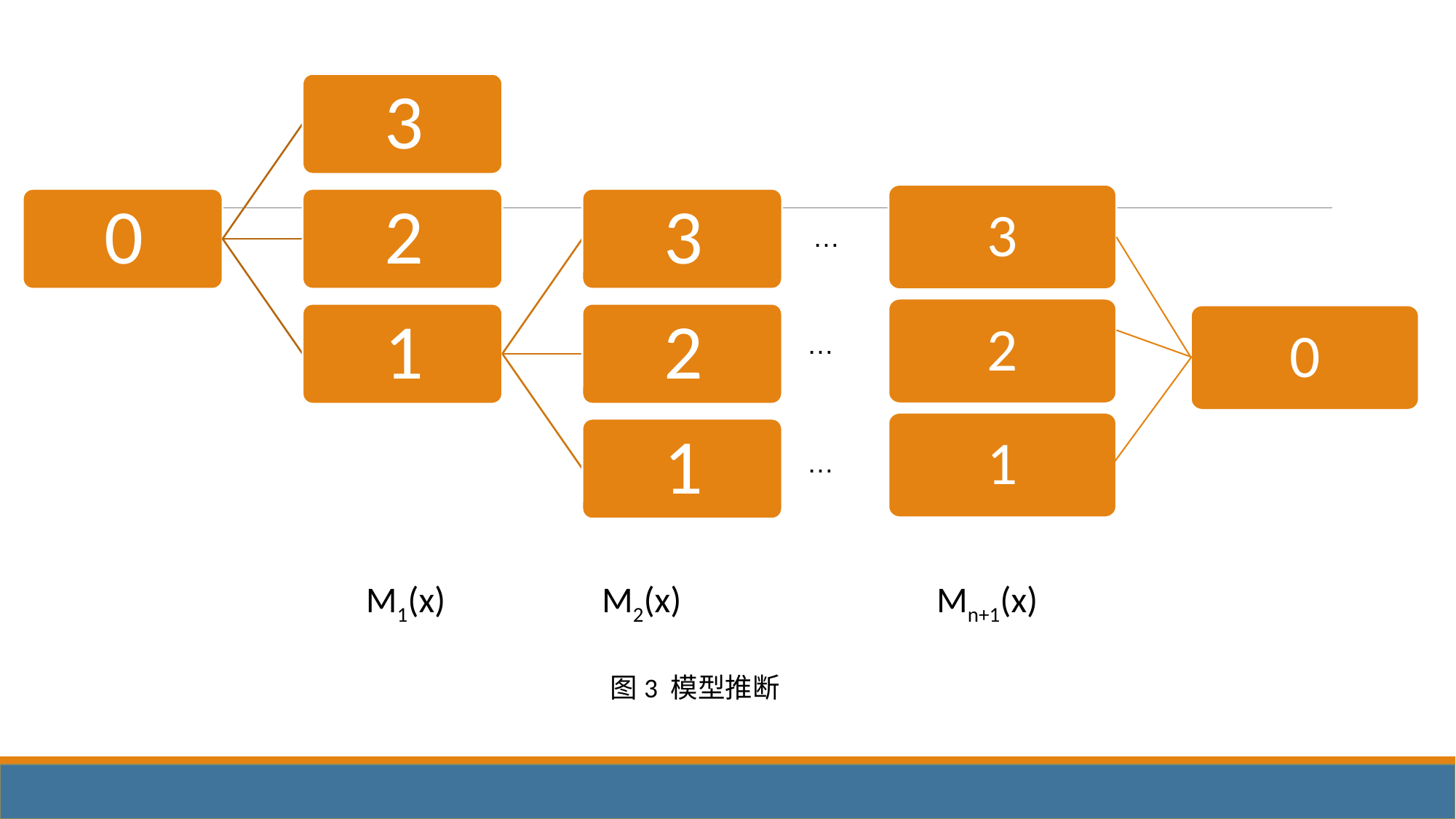

0

3

2

1

3

2

1
3
2
0
1
…
…
…
M1(x)
M2(x)
Mn+1(x)
图3 模型推断